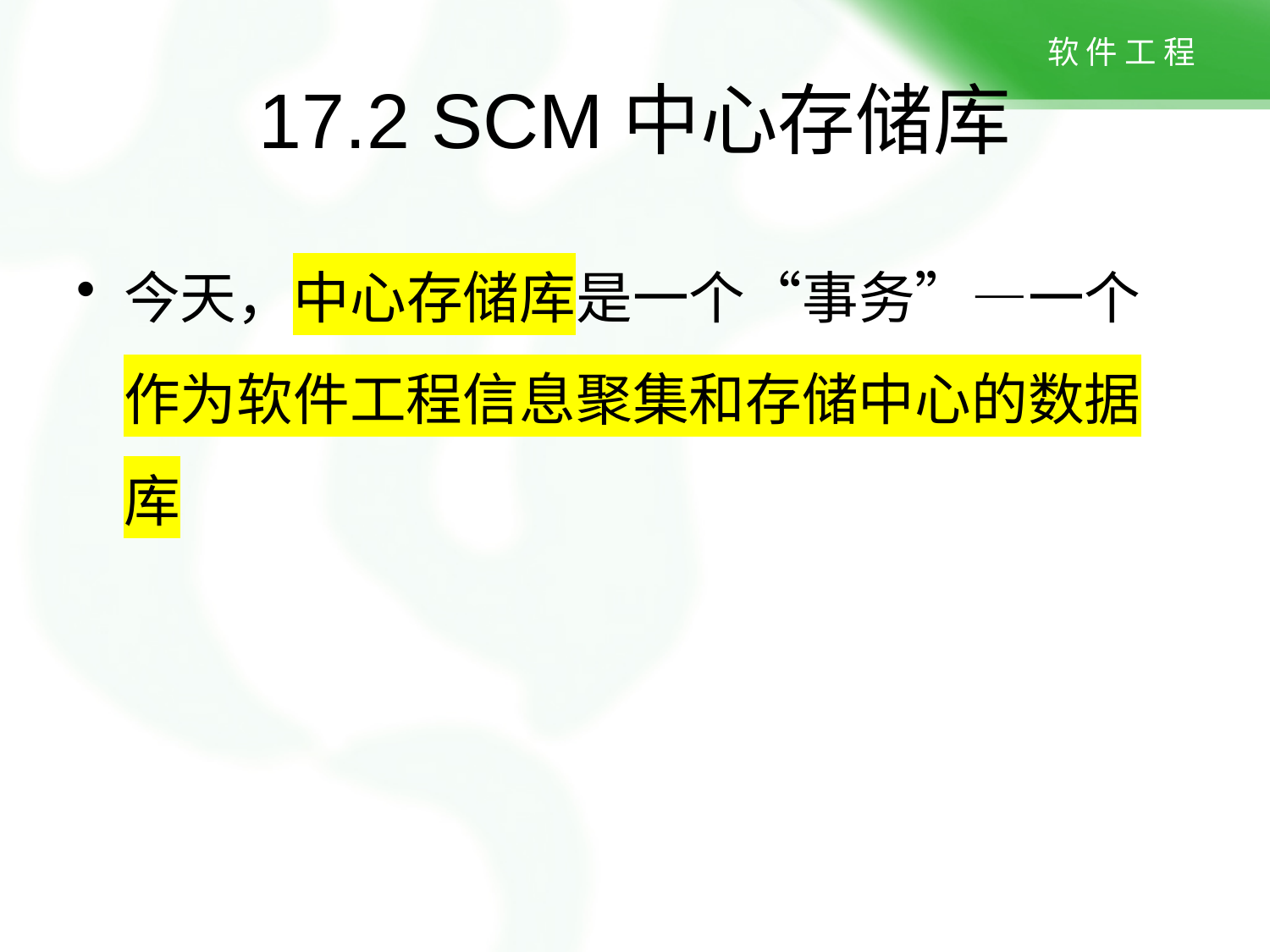

# 17.2 SCM中心存储库
今天，中心存储库是一个“事务”—一个作为软件工程信息聚集和存储中心的数据库